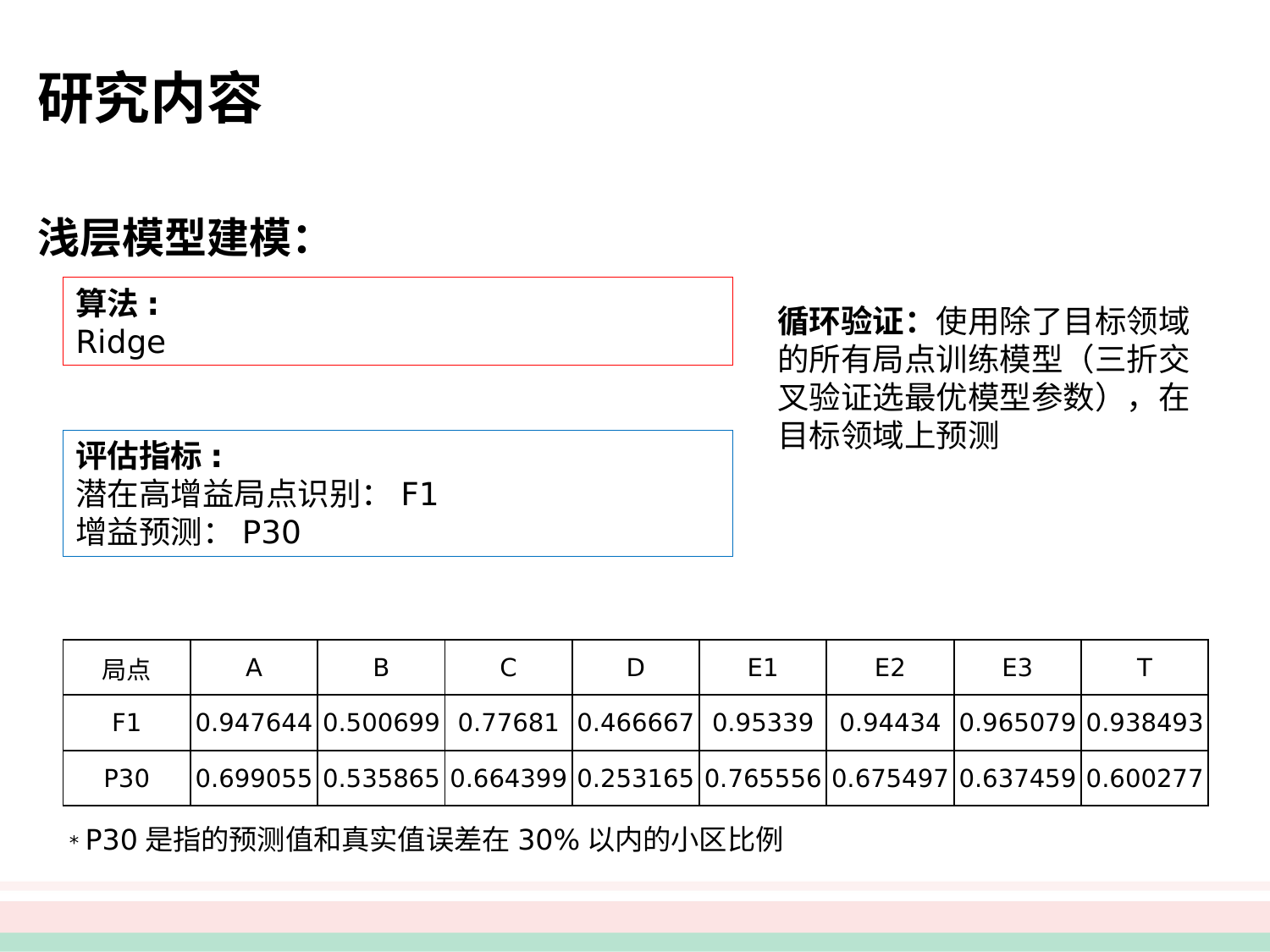

研究内容
浅层模型建模：
算法:
Ridge
循环验证：使用除了目标领域的所有局点训练模型（三折交叉验证选最优模型参数），在目标领域上预测
评估指标:
潜在高增益局点识别：F1
增益预测：P30
| 局点 | A | B | C | D | E1 | E2 | E3 | T |
| --- | --- | --- | --- | --- | --- | --- | --- | --- |
| F1 | 0.947644 | 0.500699 | 0.77681 | 0.466667 | 0.95339 | 0.94434 | 0.965079 | 0.938493 |
| P30 | 0.699055 | 0.535865 | 0.664399 | 0.253165 | 0.765556 | 0.675497 | 0.637459 | 0.600277 |
* P30是指的预测值和真实值误差在30%以内的小区比例